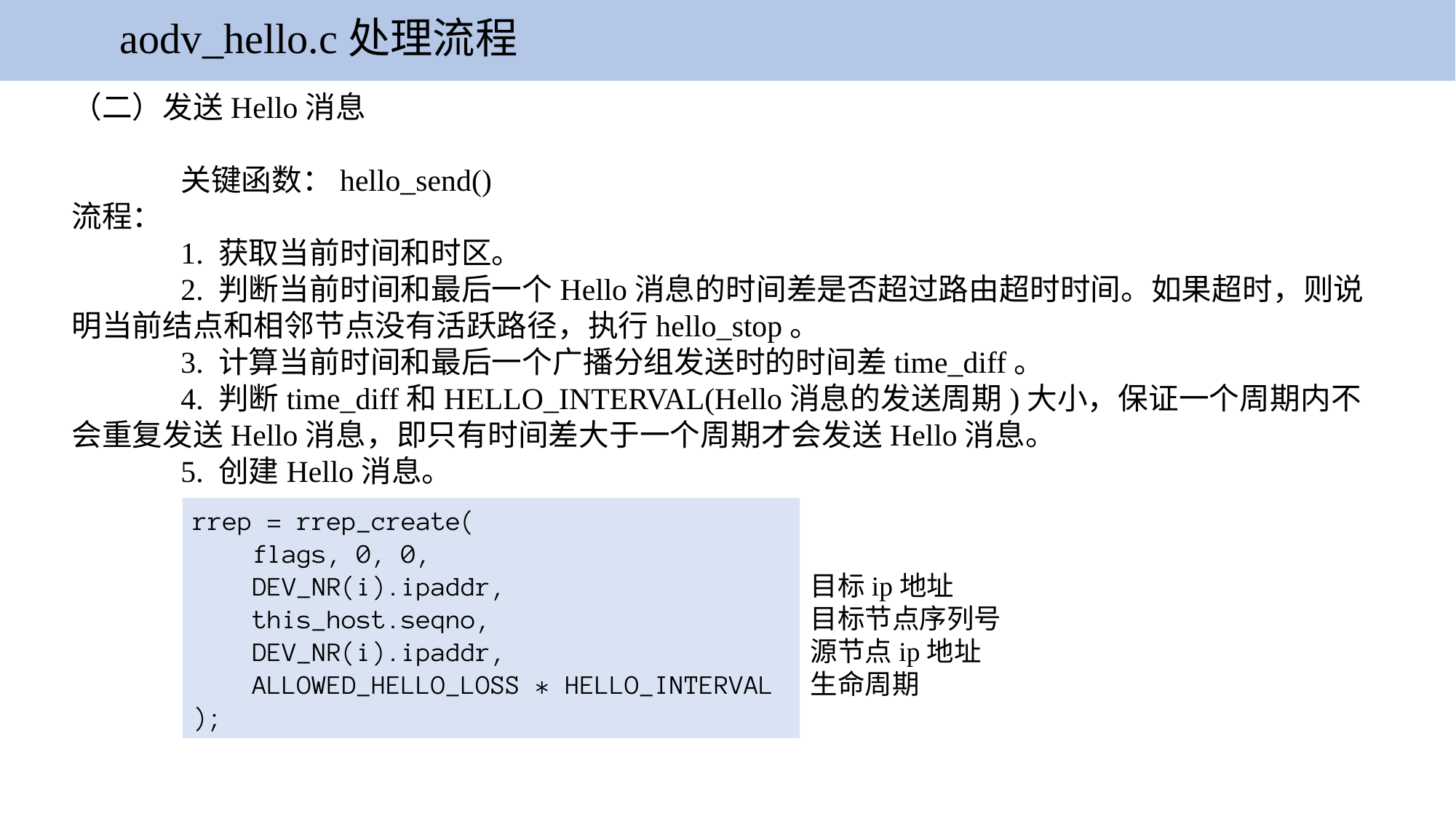

aodv_hello.c处理流程
（二）发送Hello消息

	关键函数：hello_send()
流程：
	1. 获取当前时间和时区。
	2. 判断当前时间和最后一个Hello消息的时间差是否超过路由超时时间。如果超时，则说明当前结点和相邻节点没有活跃路径，执行hello_stop。
	3. 计算当前时间和最后一个广播分组发送时的时间差time_diff。
	4. 判断time_diff和HELLO_INTERVAL(Hello消息的发送周期)大小，保证一个周期内不会重复发送Hello消息，即只有时间差大于一个周期才会发送Hello消息。
	5. 创建Hello消息。
rrep = rrep_create(
    flags, 0, 0,
    DEV_NR(i).ipaddr,
    this_host.seqno,
    DEV_NR(i).ipaddr,
    ALLOWED_HELLO_LOSS * HELLO_INTERVAL
);

目标ip地址
目标节点序列号
源节点ip地址
生命周期